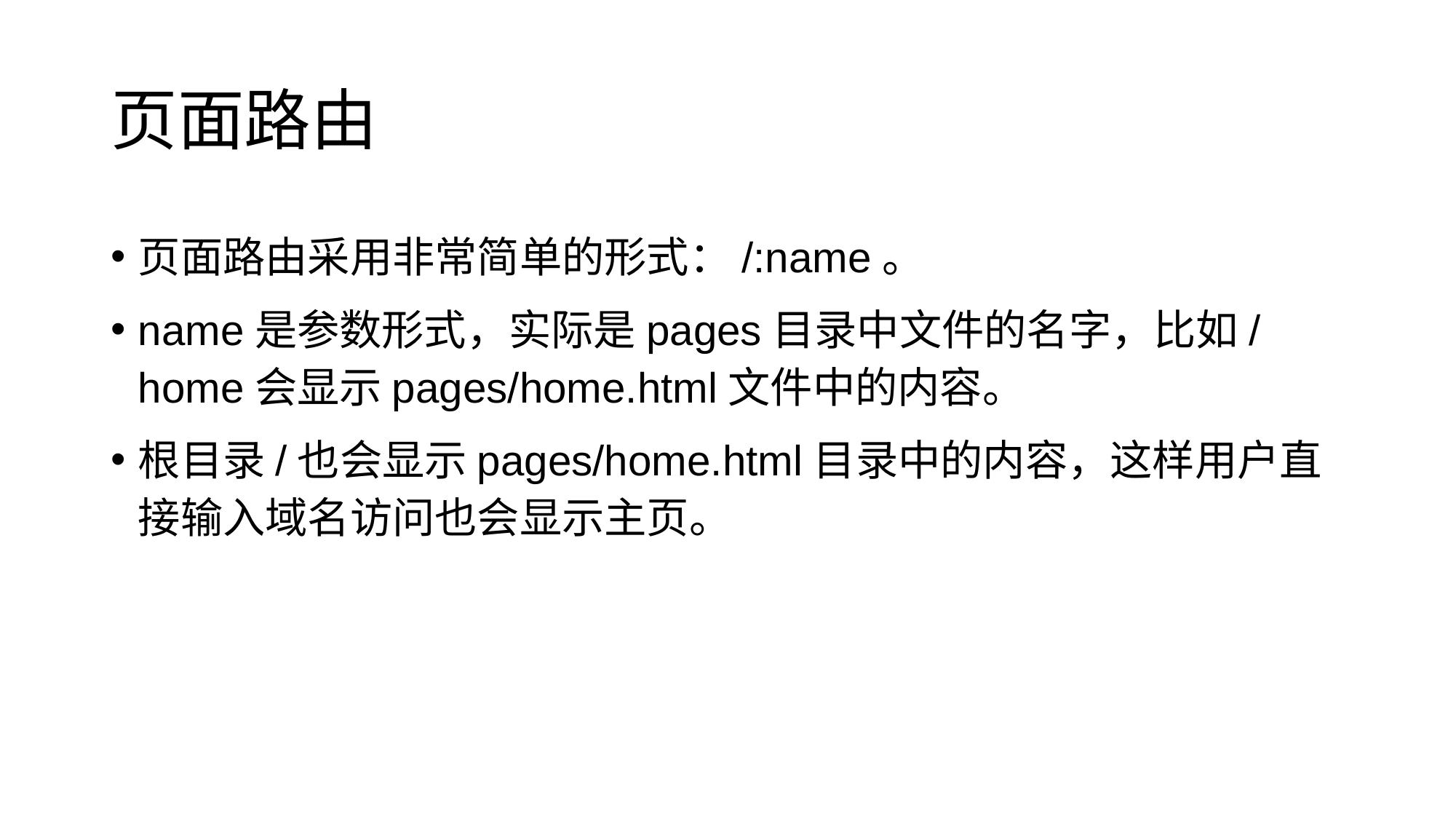

# 页面路由
页面路由采用非常简单的形式：/:name。
name是参数形式，实际是pages目录中文件的名字，比如/home会显示pages/home.html文件中的内容。
根目录/也会显示pages/home.html目录中的内容，这样用户直接输入域名访问也会显示主页。